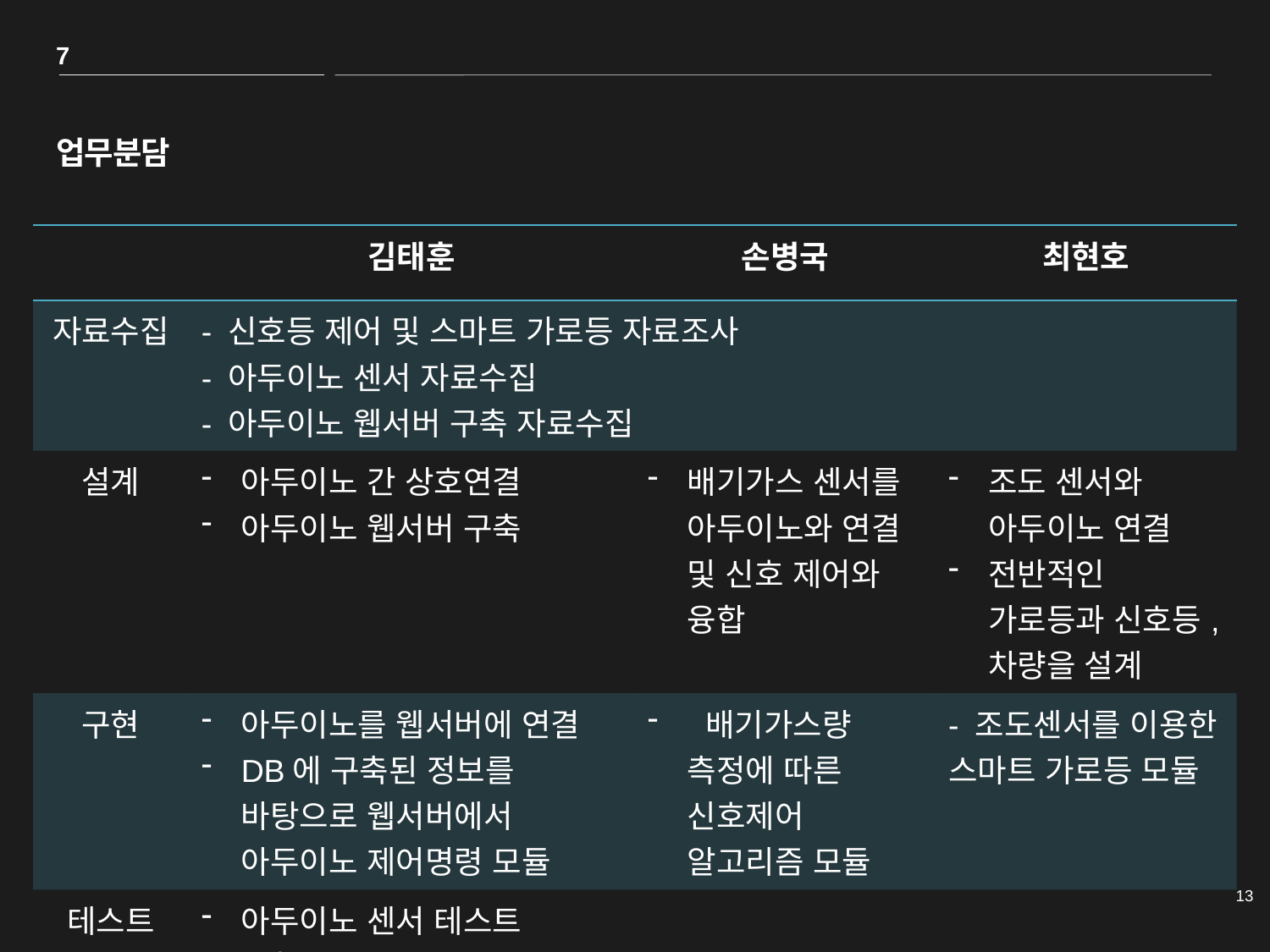

7
# 업무분담
|  | 김태훈 | 손병국 | 최현호 |
| --- | --- | --- | --- |
| 자료수집 | - 신호등 제어 및 스마트 가로등 자료조사 - 아두이노 센서 자료수집 - 아두이노 웹서버 구축 자료수집 |  |  |
| 설계 | 아두이노 간 상호연결 아두이노 웹서버 구축 | 배기가스 센서를 아두이노와 연결 및 신호 제어와 융합 | 조도 센서와 아두이노 연결 전반적인 가로등과 신호등, 차량을 설계 |
| 구현 | 아두이노를 웹서버에 연결 DB에 구축된 정보를 바탕으로 웹서버에서 아두이노 제어명령 모듈 | 배기가스량 측정에 따른 신호제어 알고리즘 모듈 | - 조도센서를 이용한 스마트 가로등 모듈 |
| 테스트 | 아두이노 센서 테스트 통합테스트 및 유지보수 |  |  |
13